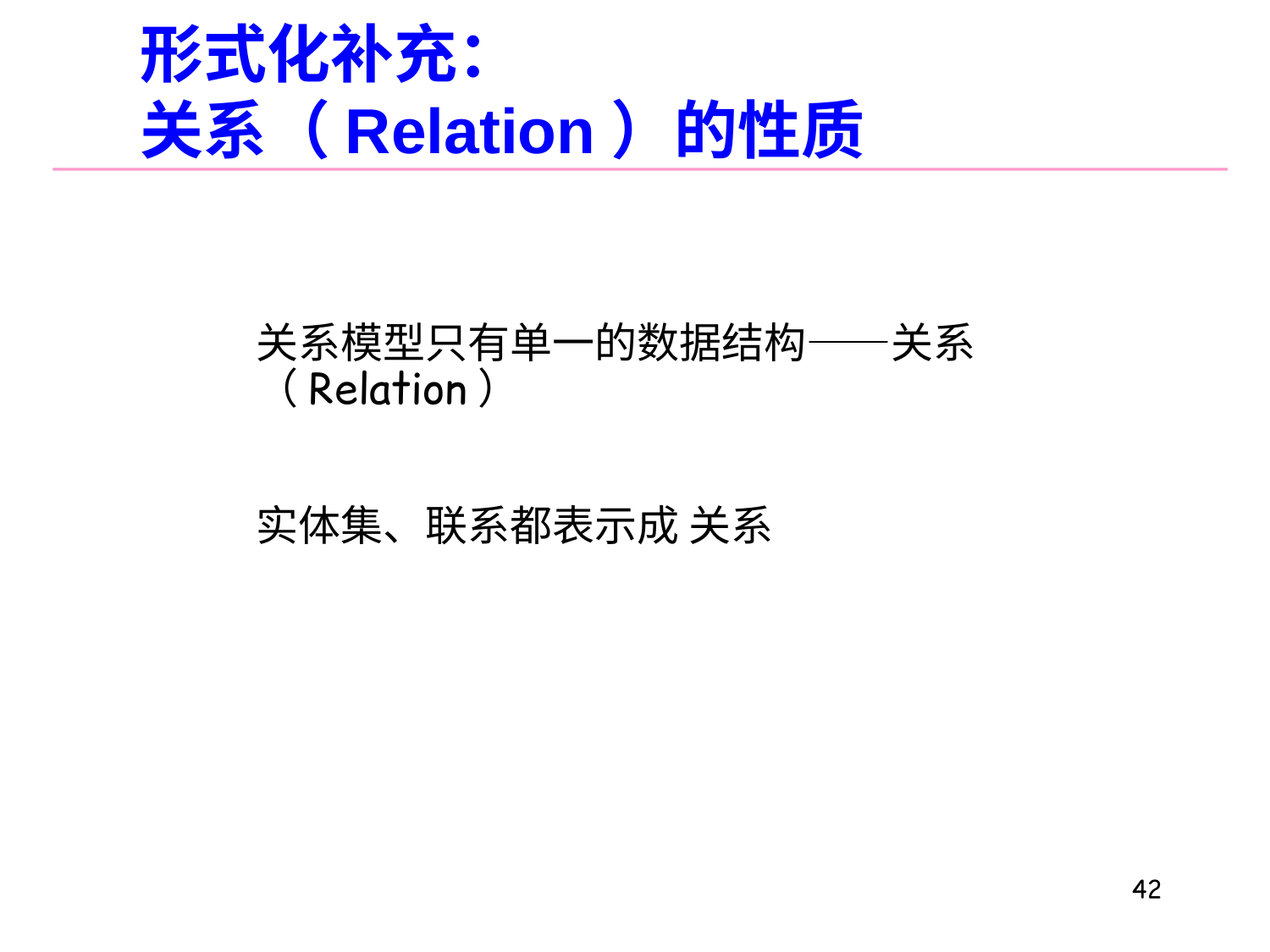

# 形式化补充： 关系（Relation）的性质
关系模型只有单一的数据结构——关系（Relation）

实体集、联系都表示成 关系
42